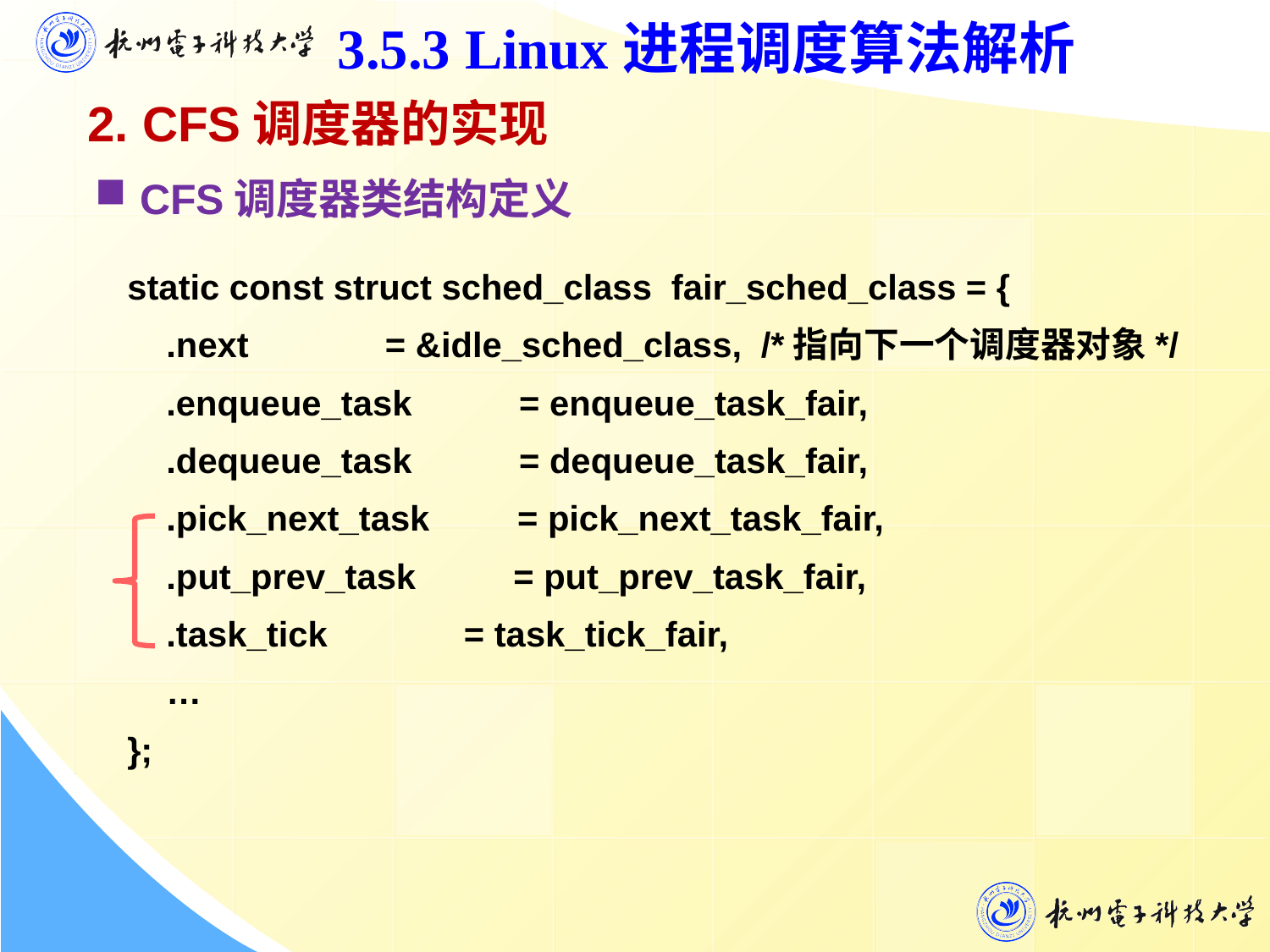

3.5.3 Linux进程调度算法解析
2. CFS调度器的实现
 CFS调度器类结构定义
static const struct sched_class  fair_sched_class = {
    .next              = &idle_sched_class,  /*指向下一个调度器对象*/
    .enqueue_task           = enqueue_task_fair,
    .dequeue_task           = dequeue_task_fair,
    .pick_next_task         = pick_next_task_fair,
    .put_prev_task          = put_prev_task_fair,
    .task_tick              = task_tick_fair,
    …
};